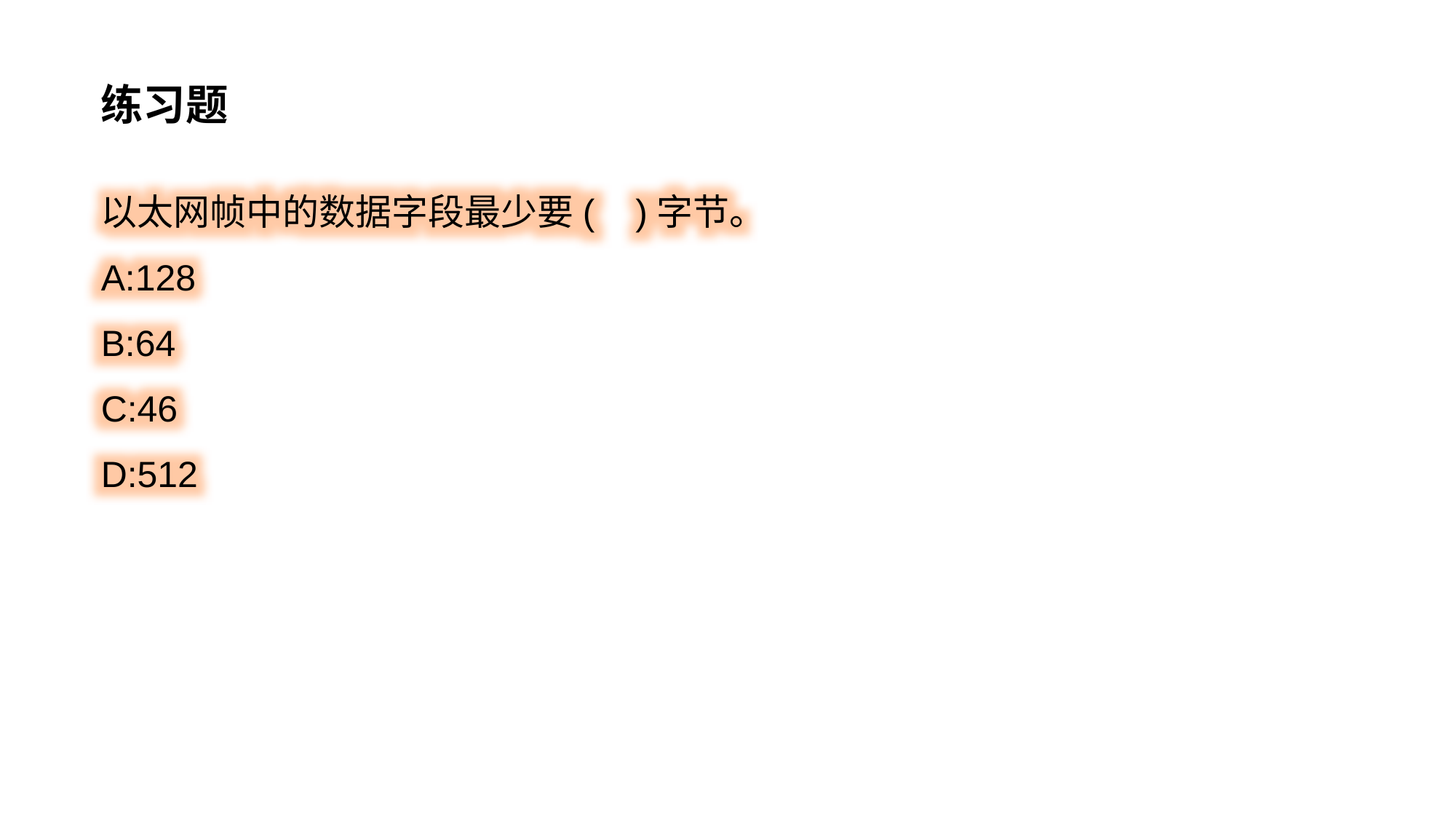

练习题
以太网帧中的数据字段最少要(    )字节。
A:128
B:64
C:46
D:512